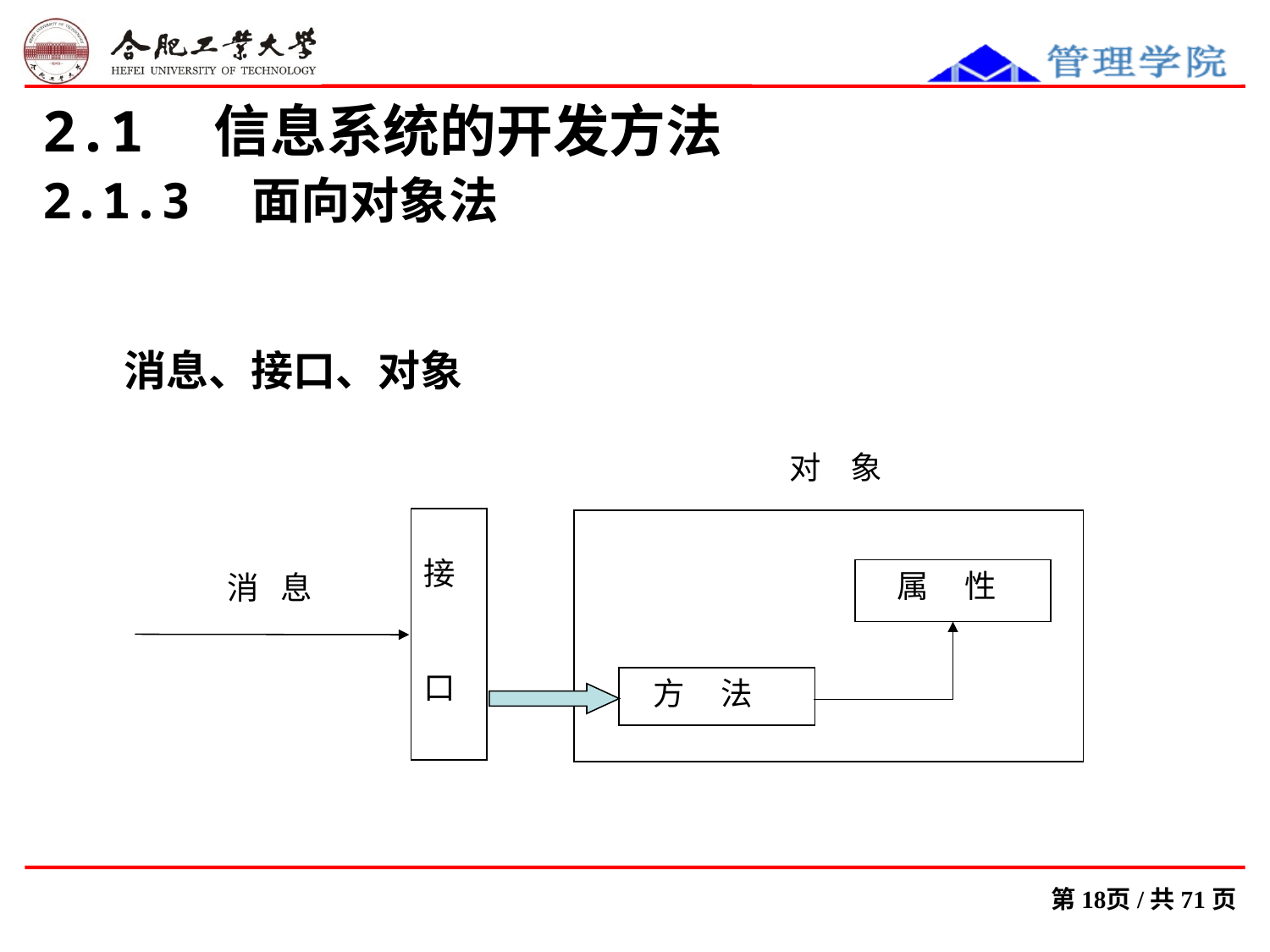

2.1　信息系统的开发方法
2.1.3　面向对象法
    消息、接口、对象
对    象

接

口

   属     性
消   息

  方     法